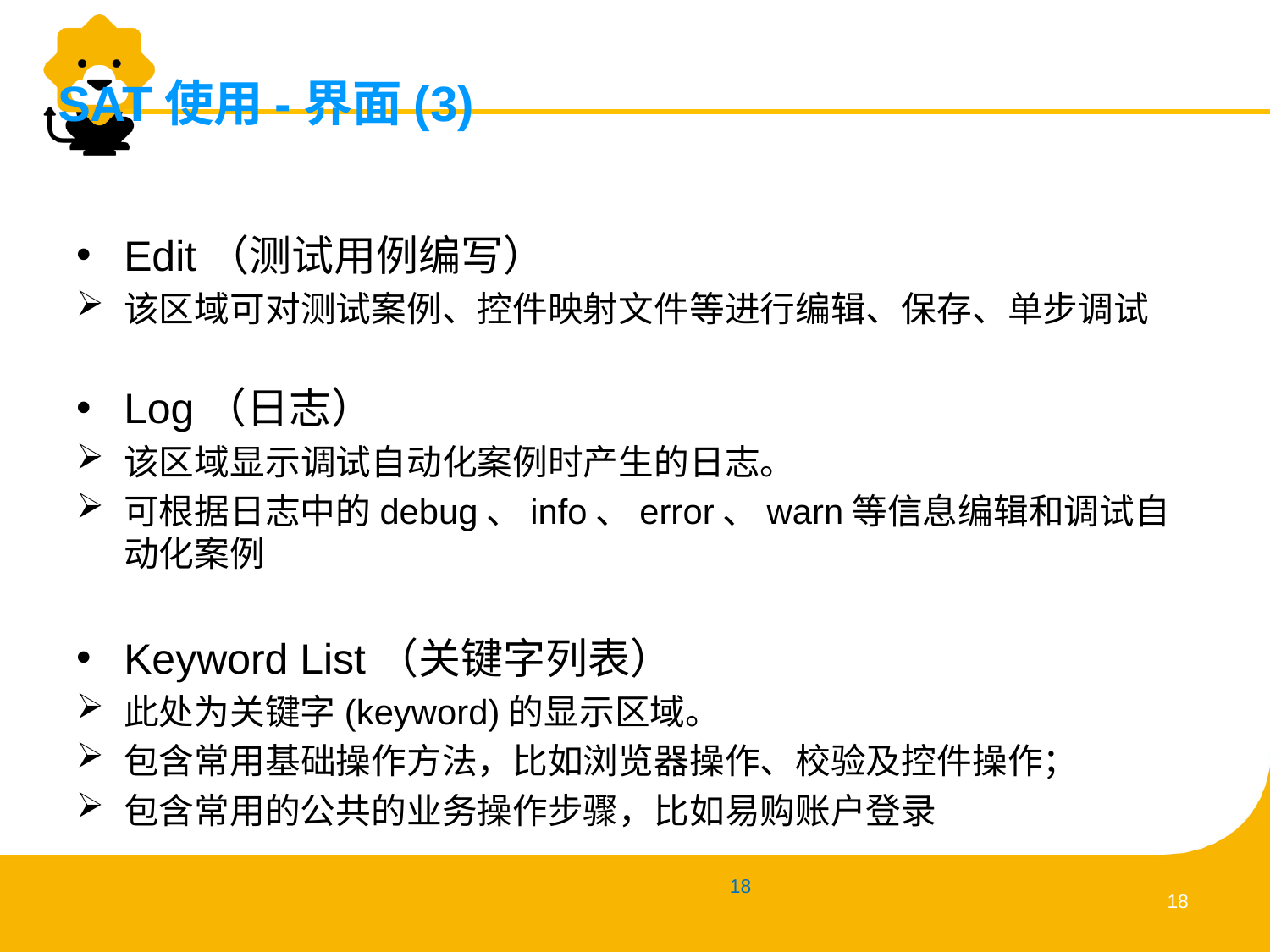

# SAT使用-界面(3)
Edit（测试用例编写）
该区域可对测试案例、控件映射文件等进行编辑、保存、单步调试

Log（日志）
该区域显示调试自动化案例时产生的日志。
可根据日志中的debug、info、error、warn等信息编辑和调试自动化案例

Keyword List（关键字列表）
此处为关键字(keyword)的显示区域。
包含常用基础操作方法，比如浏览器操作、校验及控件操作；
包含常用的公共的业务操作步骤，比如易购账户登录
18